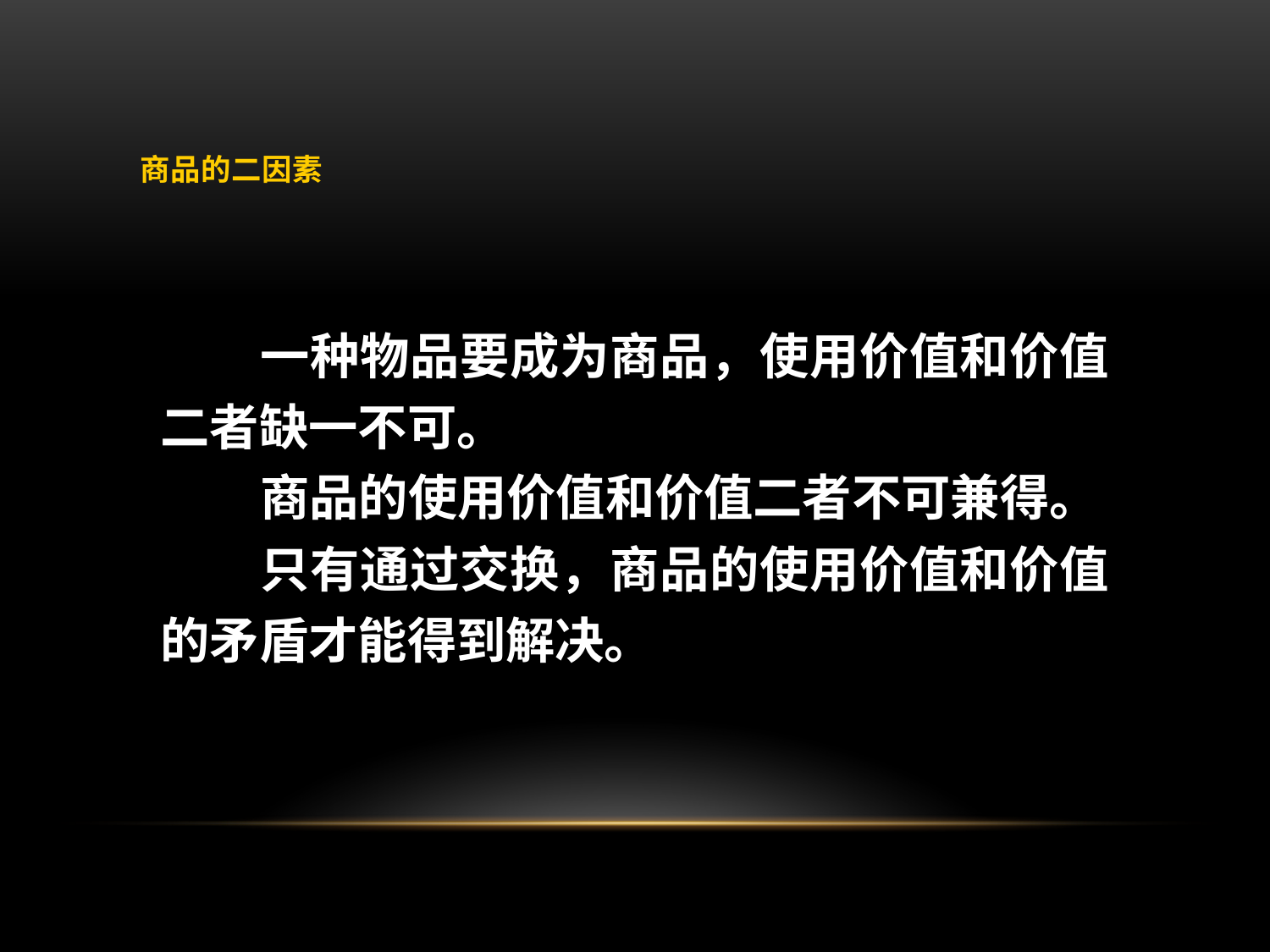

商品的二因素
一种物品要成为商品，使用价值和价值二者缺一不可。
商品的使用价值和价值二者不可兼得。
只有通过交换，商品的使用价值和价值的矛盾才能得到解决。